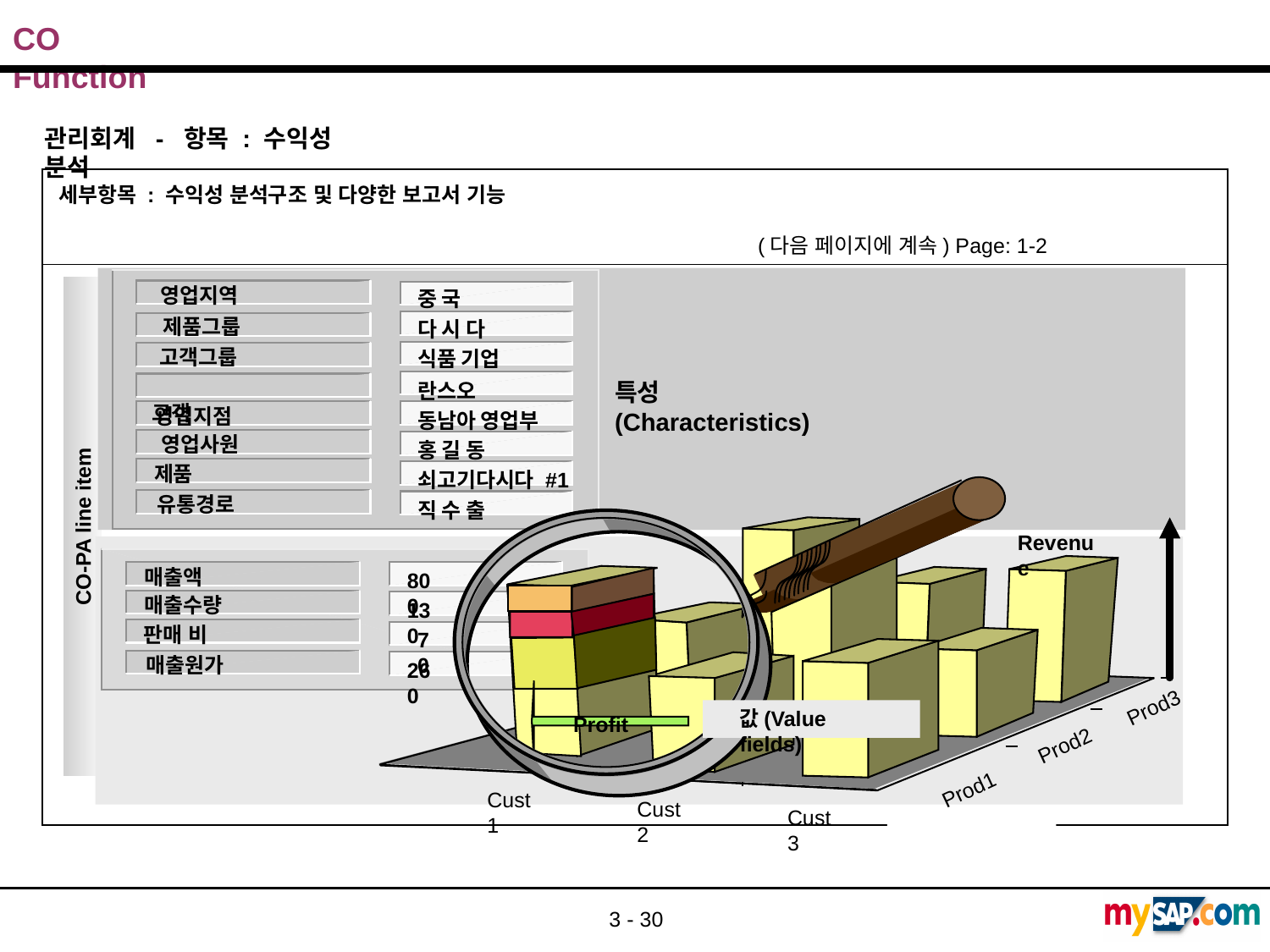

관리회계  -  항목 : 수익성 분석
세부항목 : 수익성 분석구조 및 다양한 보고서 기능

                                                                                                                      (다음 페이지에 계속) Page: 1-2

 영업지역
중 국

  제품그룹
다 시 다

 고객그룹
식품 기업

 고객
특성(Characteristics)

란스오

영업지점
동남아 영업부

  영업사원

홍 길 동

제품

쇠고기다시다 #1

유통경로

직 수 출

CO-PA line item

Revenue

매출액

800

 매출수량

130

판매 비

70

매출원가

260

Prod3

값(Value fields)

Profit
Prod2

Prod1
Cust1
Cust2
Cust3